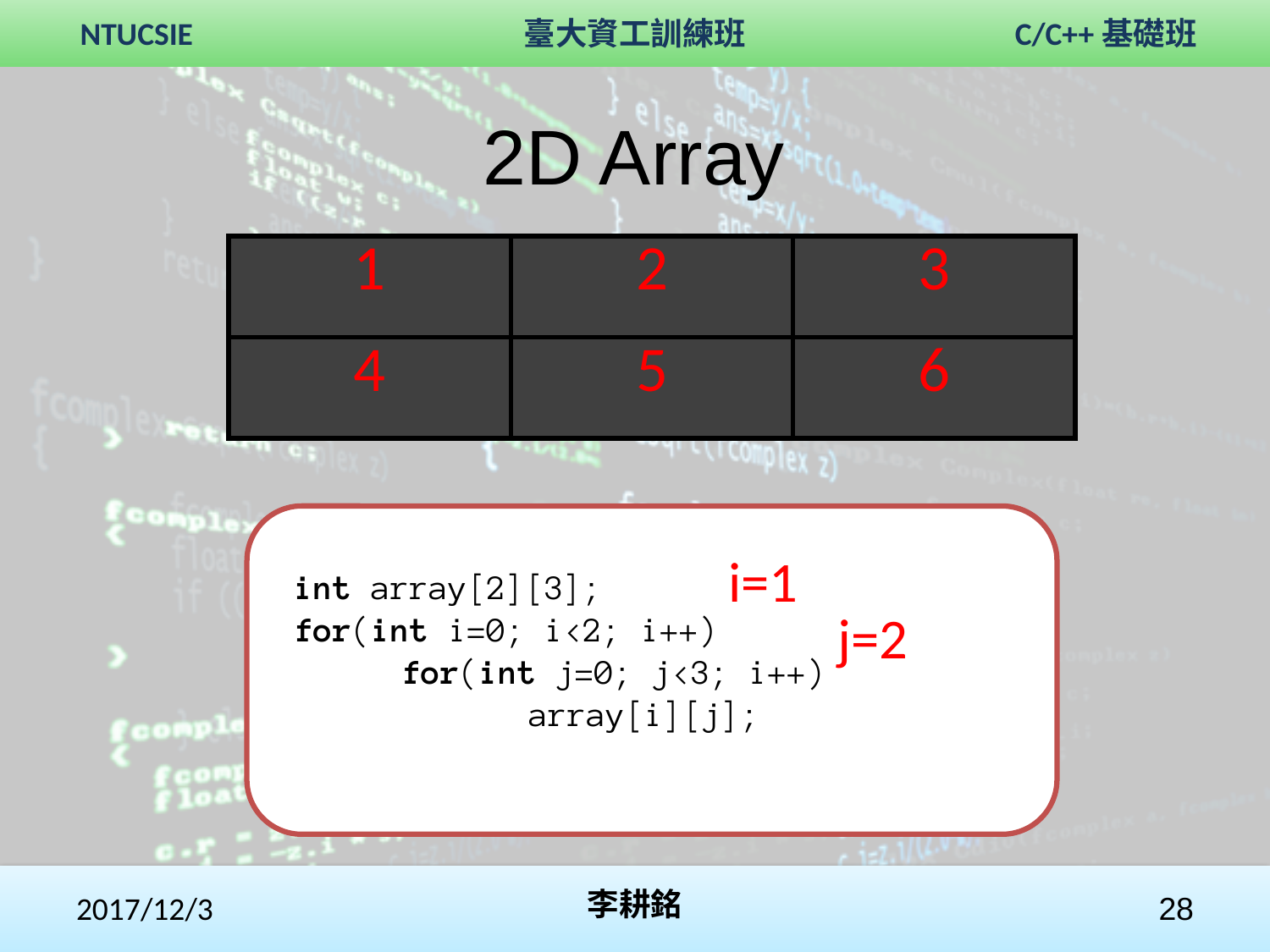

2D Array
| 1 | 2 | 3 |
| --- | --- | --- |
| 4 | 5 | 6 |
 int array[2][3];
 for(int i=0; i<2; i++)
 	for(int j=0; j<3; i++)
		array[i][j];

i=1
j=2
2017/12/3
李耕銘
28